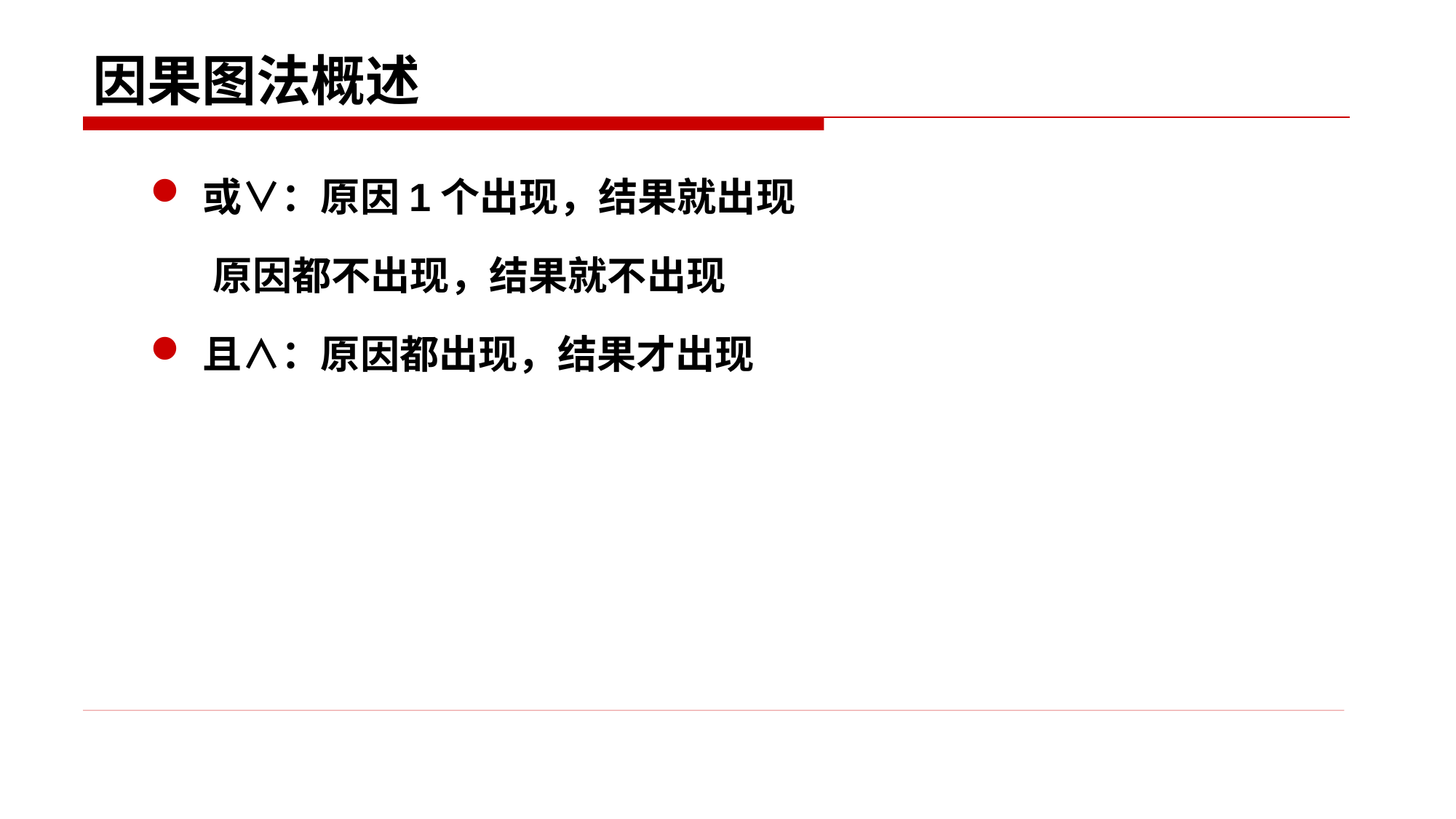

# 因果图法概述
或∨：原因1个出现，结果就出现
      原因都不出现，结果就不出现
且∧：原因都出现，结果才出现